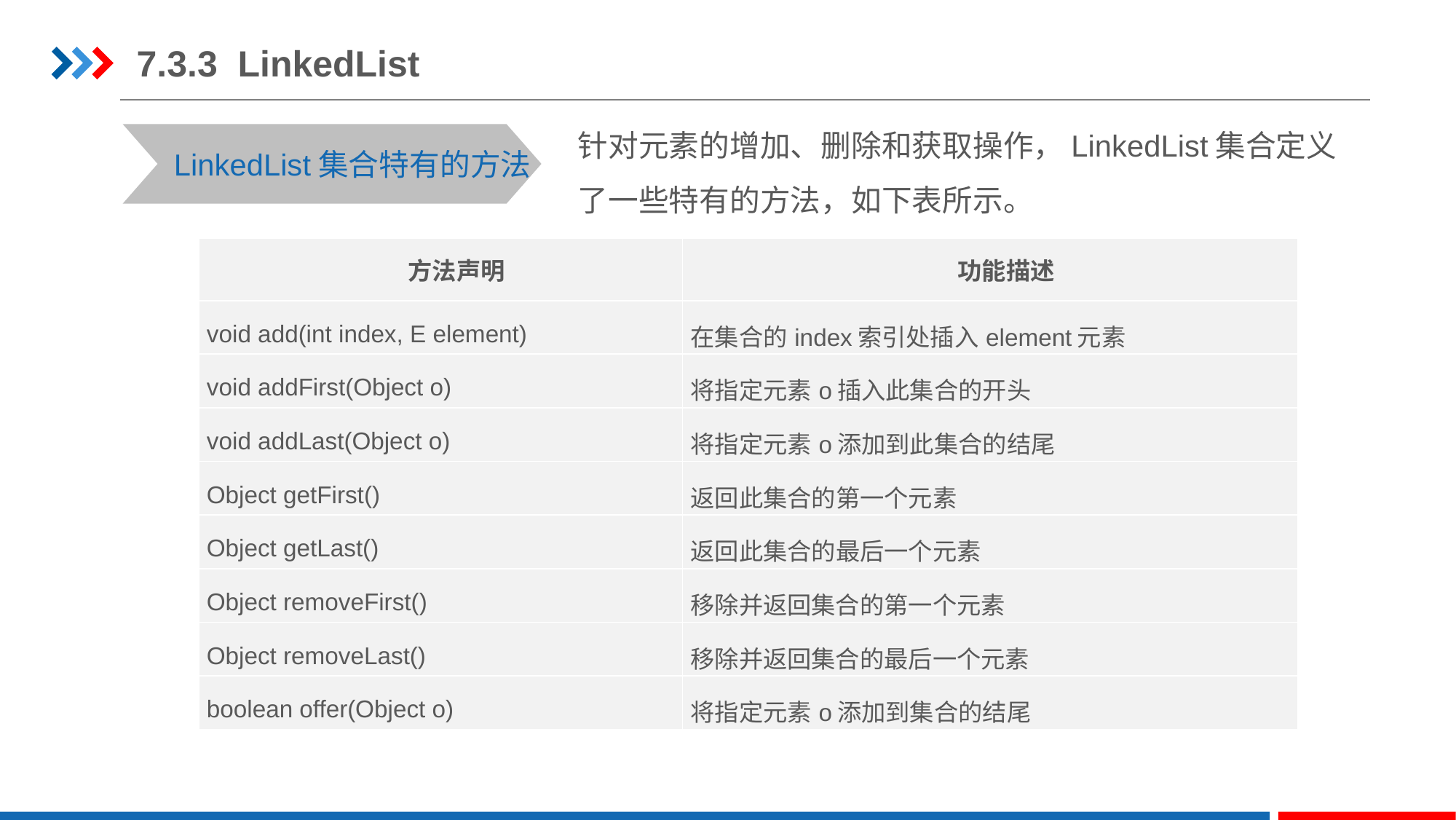

7.3.3  LinkedList
针对元素的增加、删除和获取操作，LinkedList集合定义了一些特有的方法，如下表所示。

LinkedList集合特有的方法
| 方法声明 | 功能描述 |
| --- | --- |
| void add(int index, E element) | 在集合的index索引处插入element元素 |
| void addFirst(Object o) | 将指定元素o插入此集合的开头 |
| void addLast(Object o) | 将指定元素o添加到此集合的结尾 |
| Object getFirst() | 返回此集合的第一个元素 |
| Object getLast() | 返回此集合的最后一个元素 |
| Object removeFirst() | 移除并返回集合的第一个元素 |
| Object removeLast() | 移除并返回集合的最后一个元素 |
| boolean offer(Object o) | 将指定元素o添加到集合的结尾 |